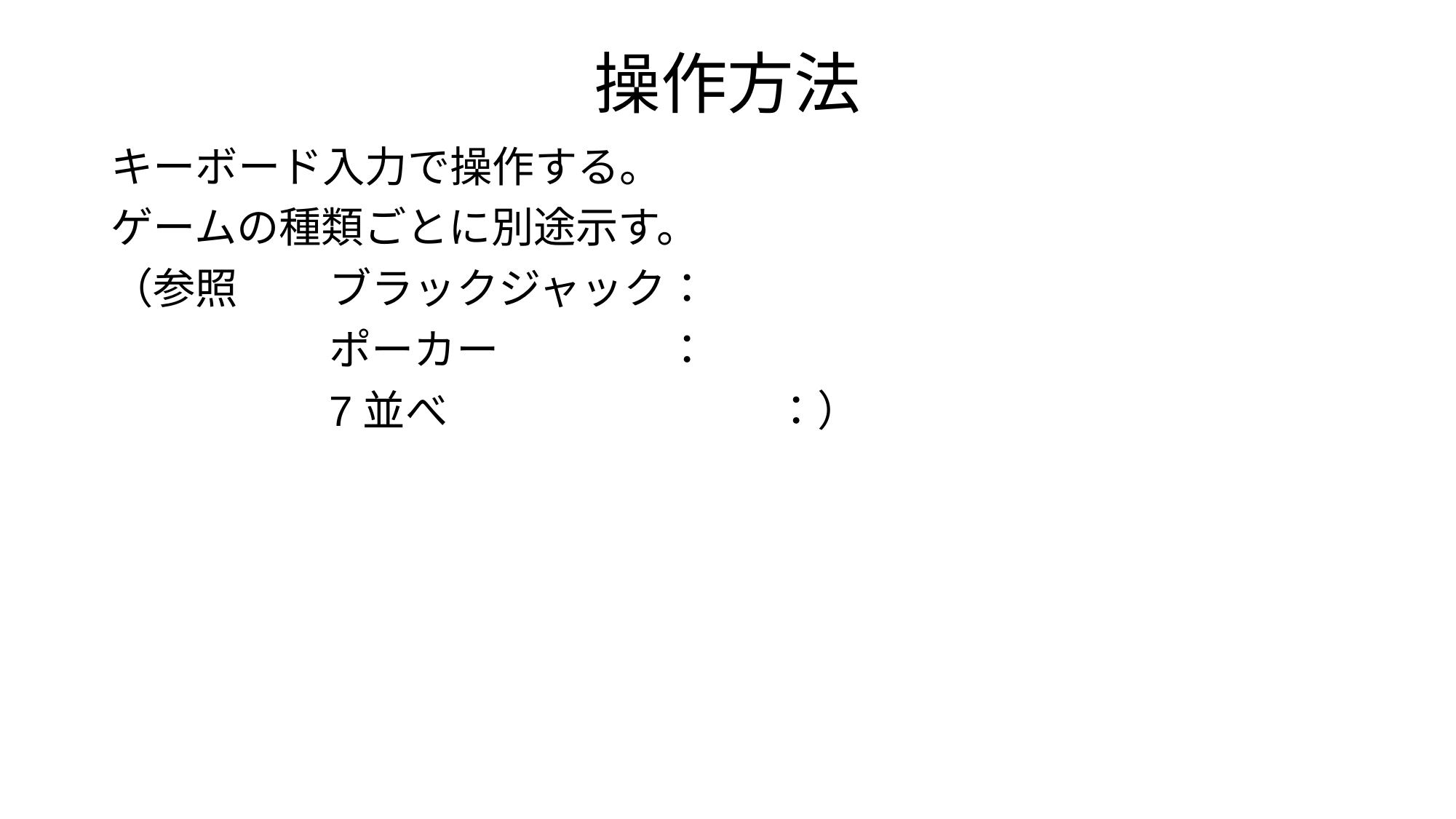

# 操作方法
キーボード入力で操作する。
ゲームの種類ごとに別途示す。
（参照	ブラックジャック：
		ポーカー		 ：
		7並べ			 ：）